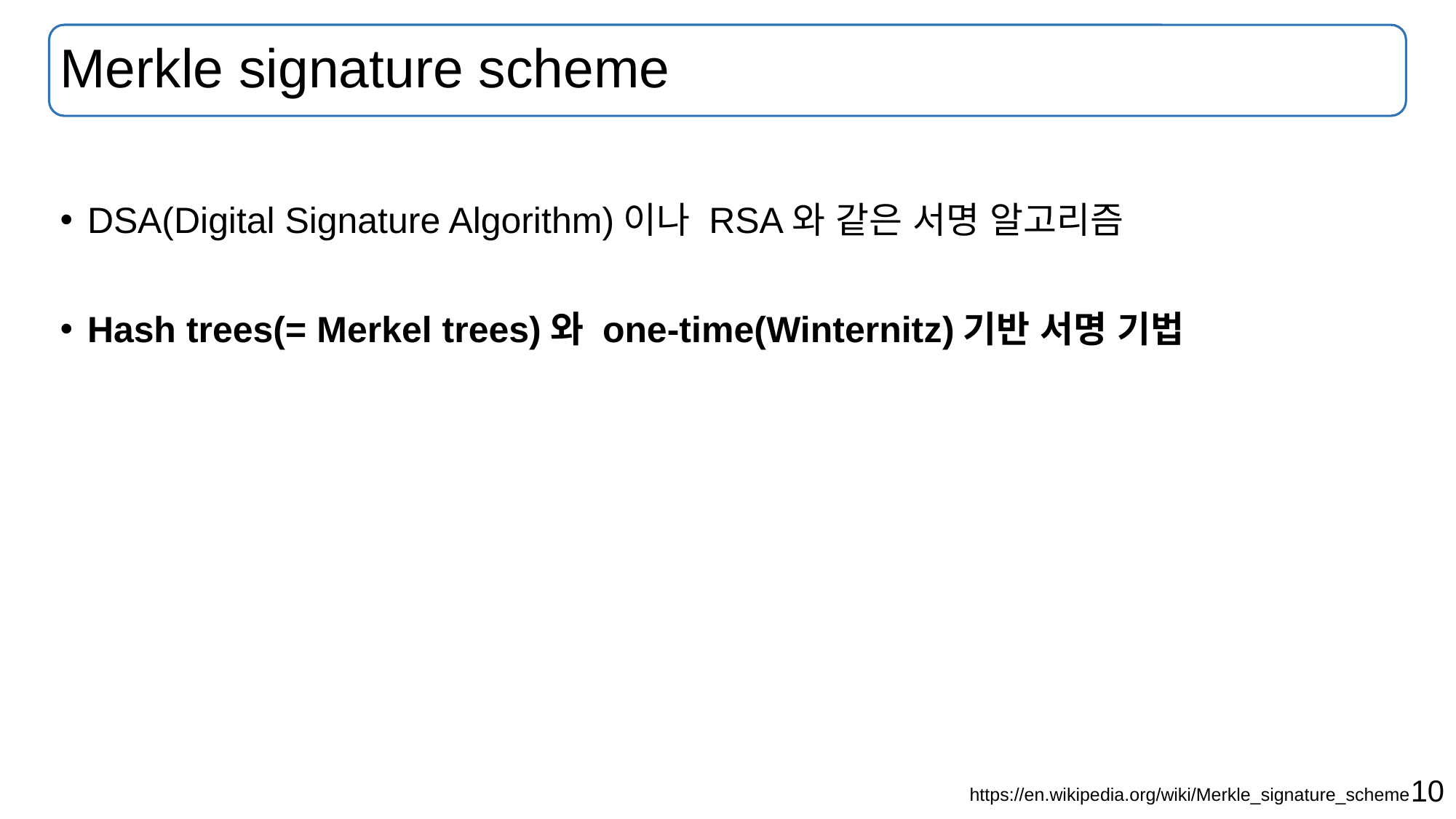

# Merkle signature scheme

DSA(Digital Signature Algorithm)이나 RSA와 같은 서명 알고리즘

Hash trees(= Merkel trees)와 one-time(Winternitz)기반 서명 기법

https://en.wikipedia.org/wiki/Merkle_signature_scheme